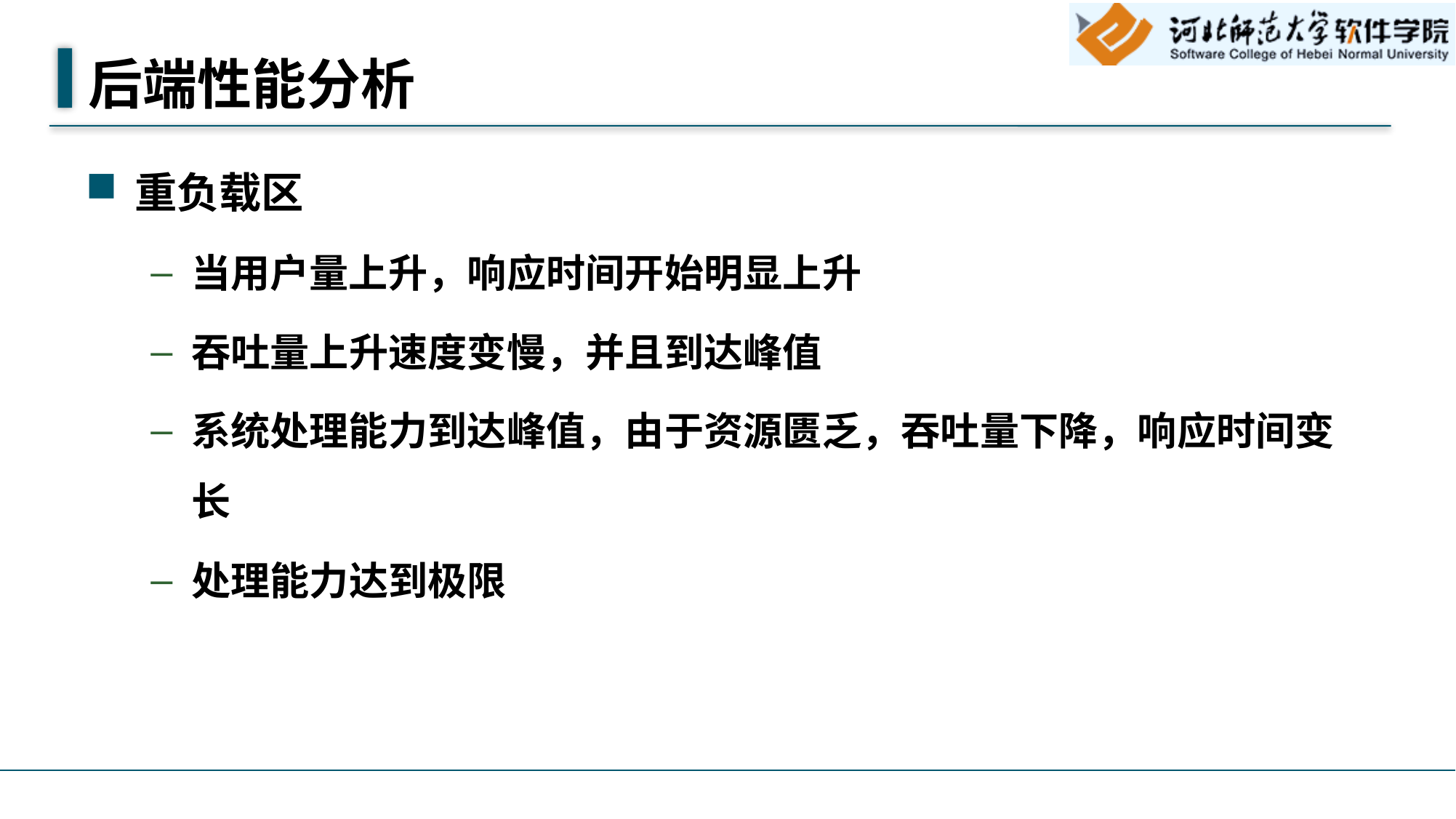

# 后端性能分析
重负载区
当用户量上升，响应时间开始明显上升
吞吐量上升速度变慢，并且到达峰值
系统处理能力到达峰值，由于资源匮乏，吞吐量下降，响应时间变长
处理能力达到极限